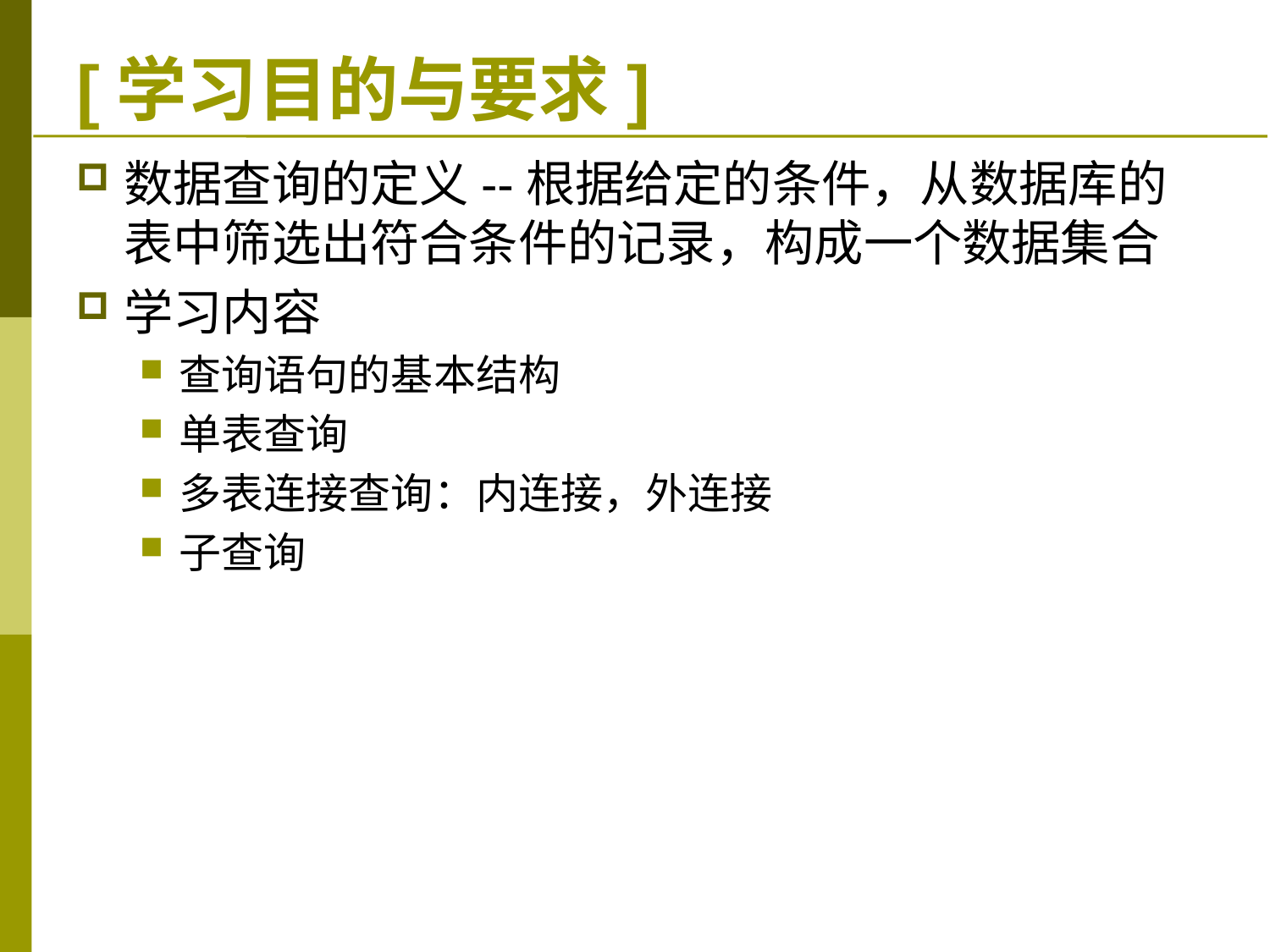

# [学习目的与要求]
数据查询的定义--根据给定的条件，从数据库的表中筛选出符合条件的记录，构成一个数据集合
学习内容
查询语句的基本结构
单表查询
多表连接查询：内连接，外连接
子查询